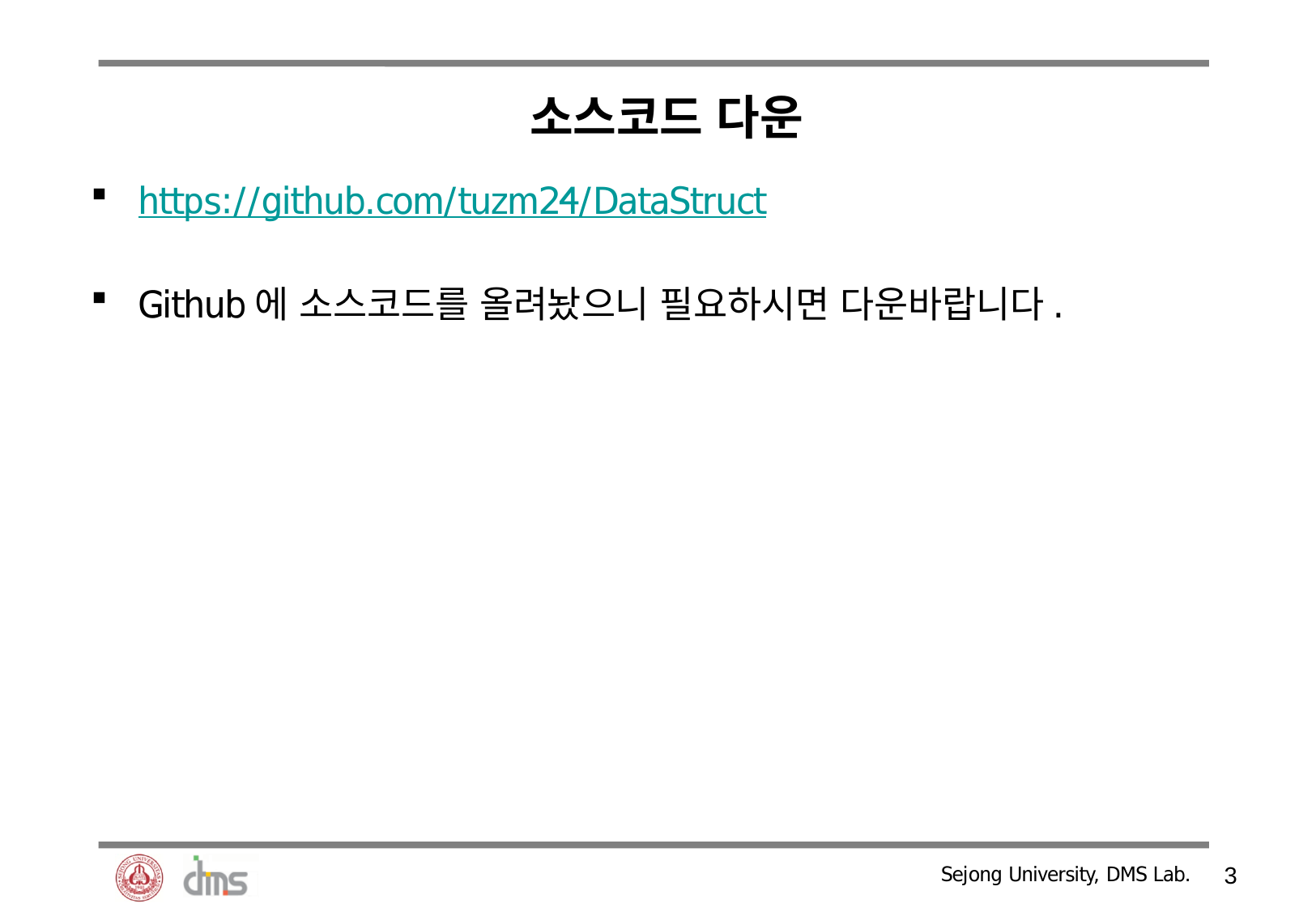

# 소스코드 다운
https://github.com/tuzm24/DataStruct

Github에 소스코드를 올려놨으니 필요하시면 다운바랍니다.
3